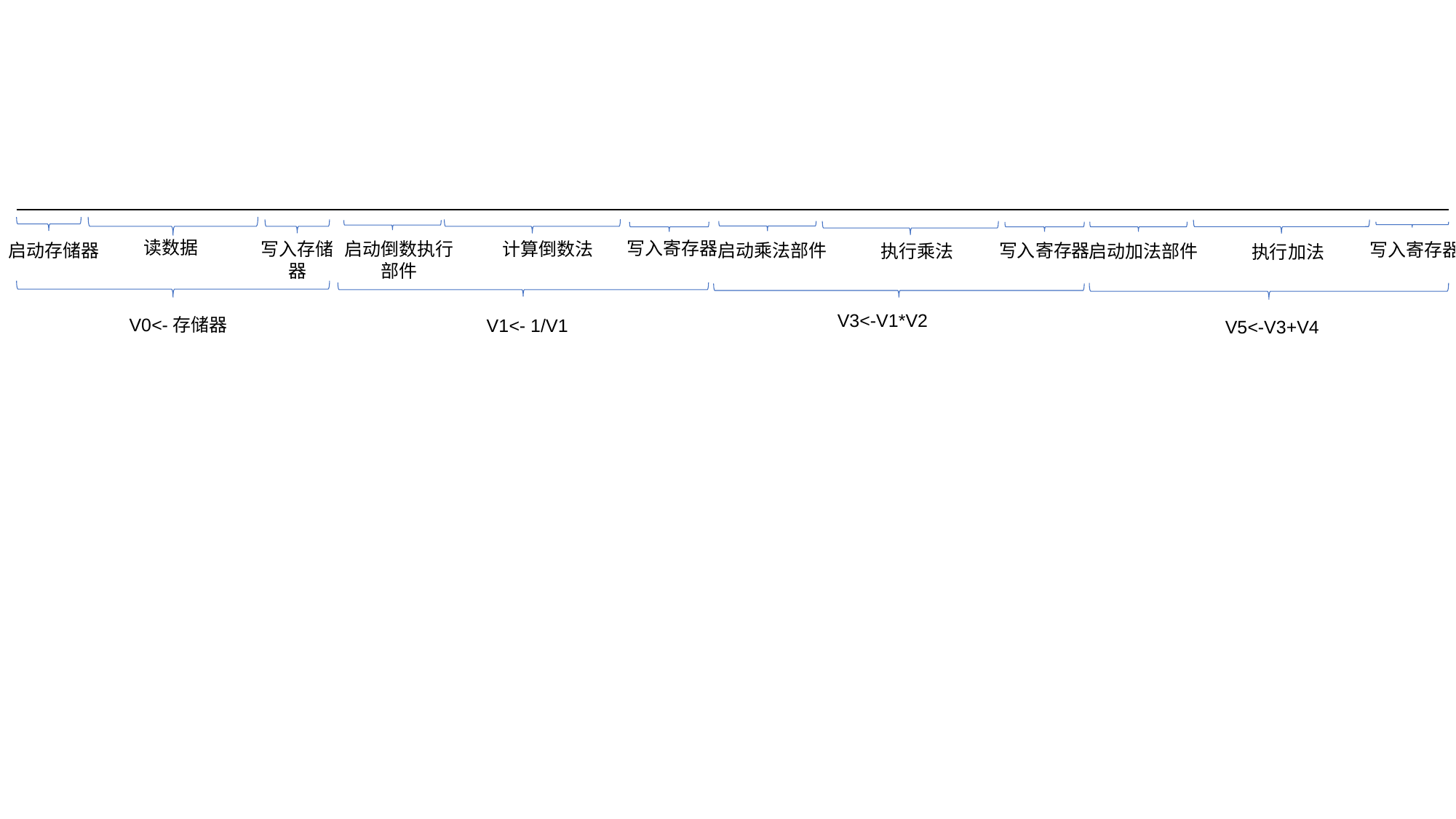

读数据
写入寄存器
计算倒数法
启动倒数执行部件
写入存储器
写入寄存器
启动乘法部件
启动存储器
写入寄存器
执行乘法
启动加法部件
执行加法
V3<-V1*V2
V0<-存储器
V1<- 1/V1
V5<-V3+V4